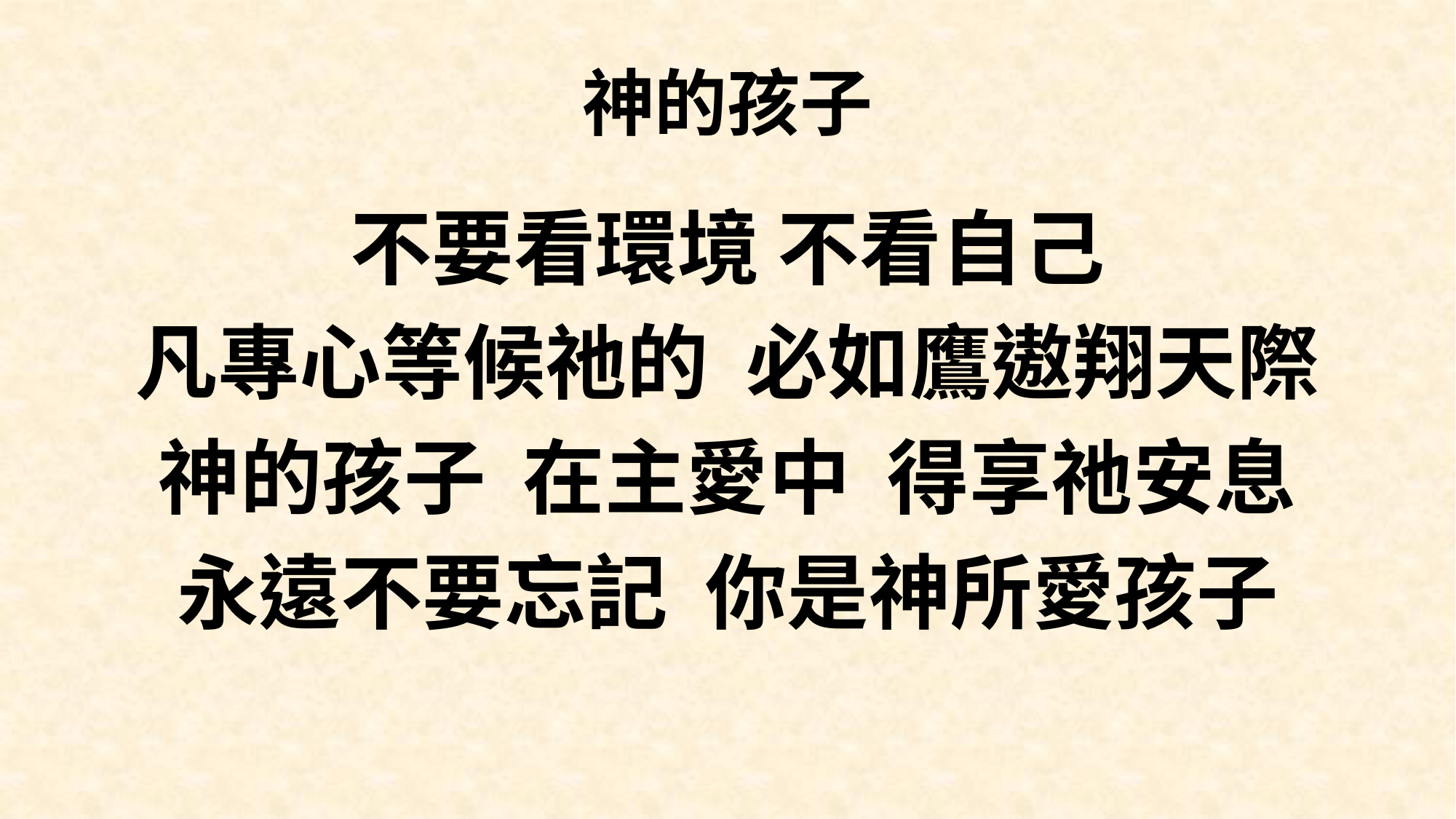

# 神的孩子
不要看環境 不看自己
凡專心等候祂的  必如鷹遨翔天際
神的孩子  在主愛中  得享祂安息
永遠不要忘記  你是神所愛孩子